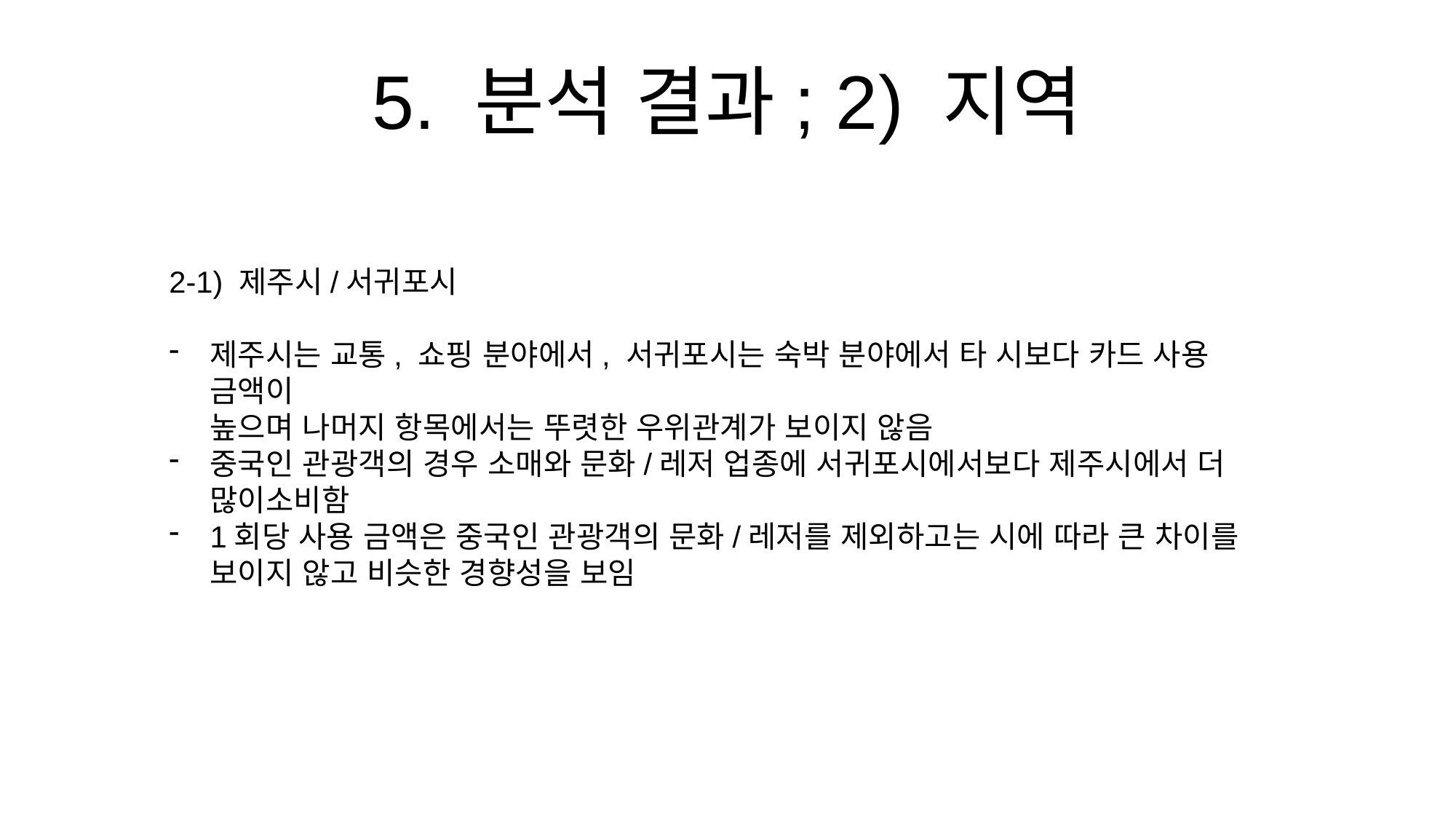

5. 분석 결과; 2) 지역
2-1) 제주시/서귀포시

제주시는 교통, 쇼핑 분야에서, 서귀포시는 숙박 분야에서 타 시보다 카드 사용 금액이
높으며 나머지 항목에서는 뚜렷한 우위관계가 보이지 않음
중국인 관광객의 경우 소매와 문화/레저 업종에 서귀포시에서보다 제주시에서 더 많이소비함
1회당 사용 금액은 중국인 관광객의 문화/레저를 제외하고는 시에 따라 큰 차이를
보이지 않고 비슷한 경향성을 보임